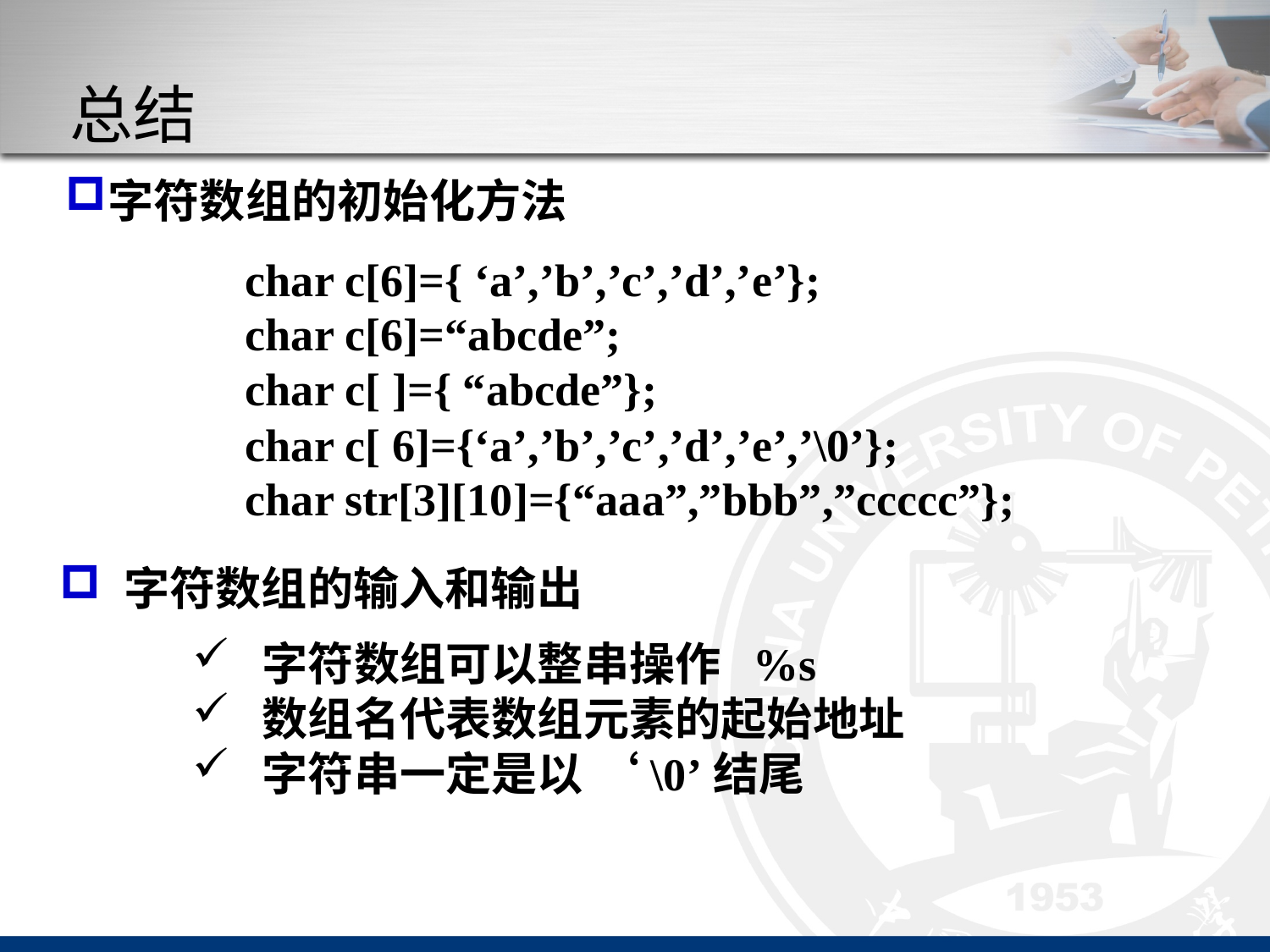

# 总结
字符数组的初始化方法
char c[6]={ ‘a’,’b’,’c’,’d’,’e’};
char c[6]=“abcde”;
char c[ ]={ “abcde”};
char c[ 6]={‘a’,’b’,’c’,’d’,’e’,’\0’};
char str[3][10]={“aaa”,”bbb”,”ccccc”};
 字符数组的输入和输出
  字符数组可以整串操作  %s
  数组名代表数组元素的起始地址
  字符串一定是以 ‘\0’结尾